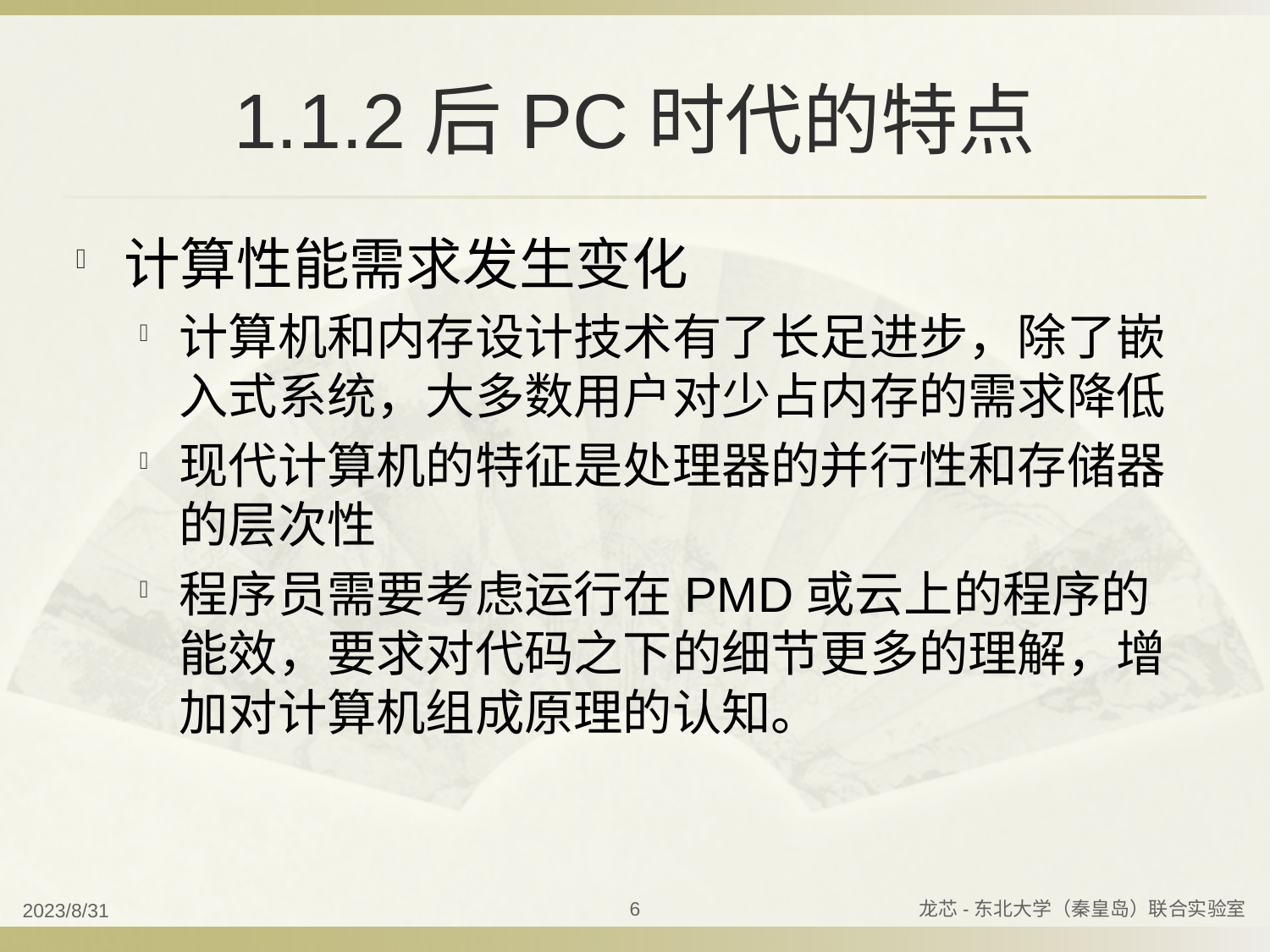

# 1.1.2后PC时代的特点
计算性能需求发生变化
计算机和内存设计技术有了长足进步，除了嵌入式系统，大多数用户对少占内存的需求降低
现代计算机的特征是处理器的并行性和存储器的层次性
程序员需要考虑运行在PMD或云上的程序的能效，要求对代码之下的细节更多的理解，增加对计算机组成原理的认知。
2023/8/31
6
龙芯-东北大学（秦皇岛）联合实验室